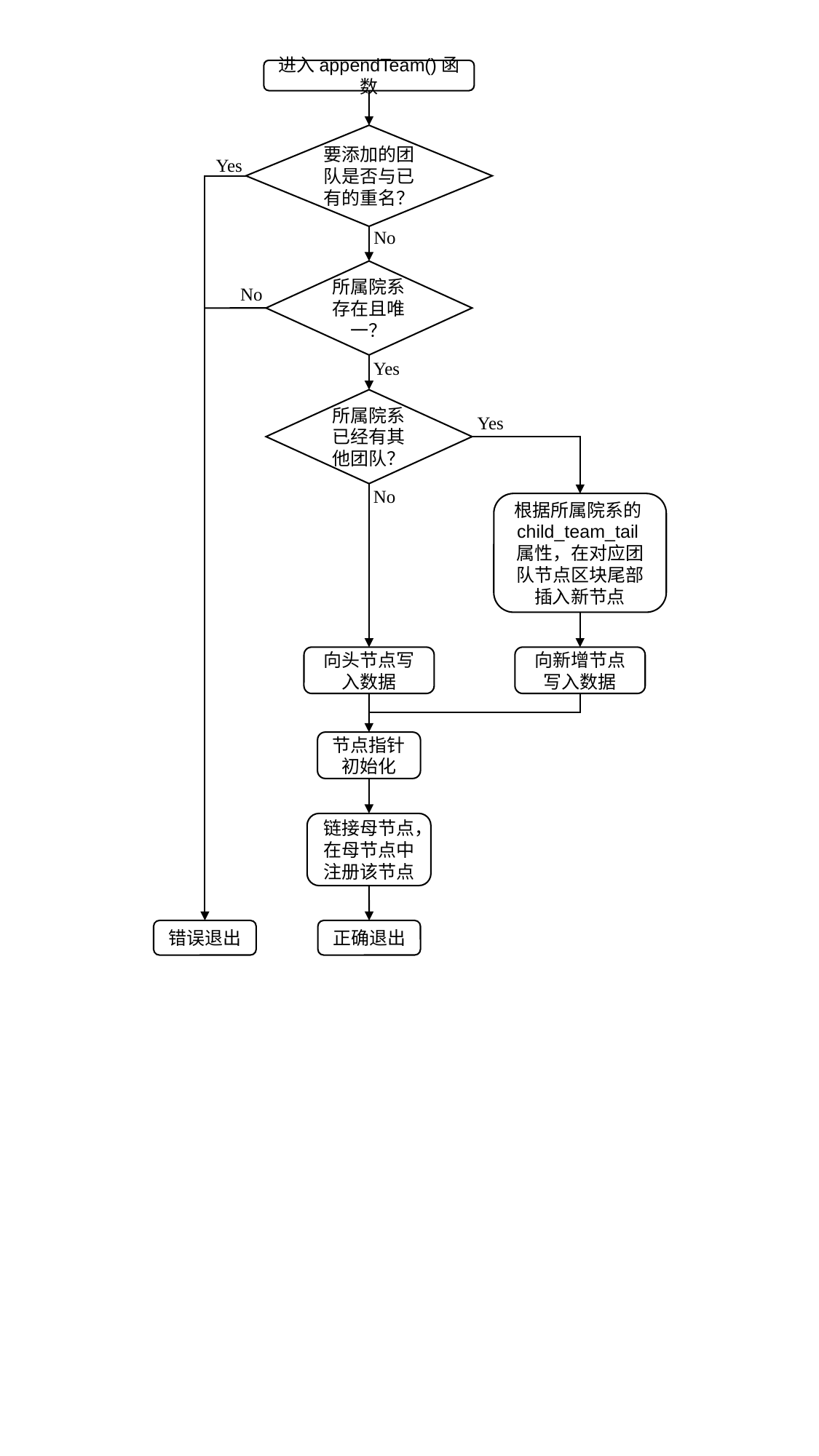

进入appendTeam()函数
要添加的团队是否与已有的重名？
Yes
No
所属院系存在且唯一？
No
Yes
所属院系已经有其他团队？
Yes
No
根据所属院系的child_team_tail属性，在对应团队节点区块尾部插入新节点
向头节点写入数据
向新增节点写入数据
节点指针初始化
链接母节点，在母节点中注册该节点
错误退出
正确退出